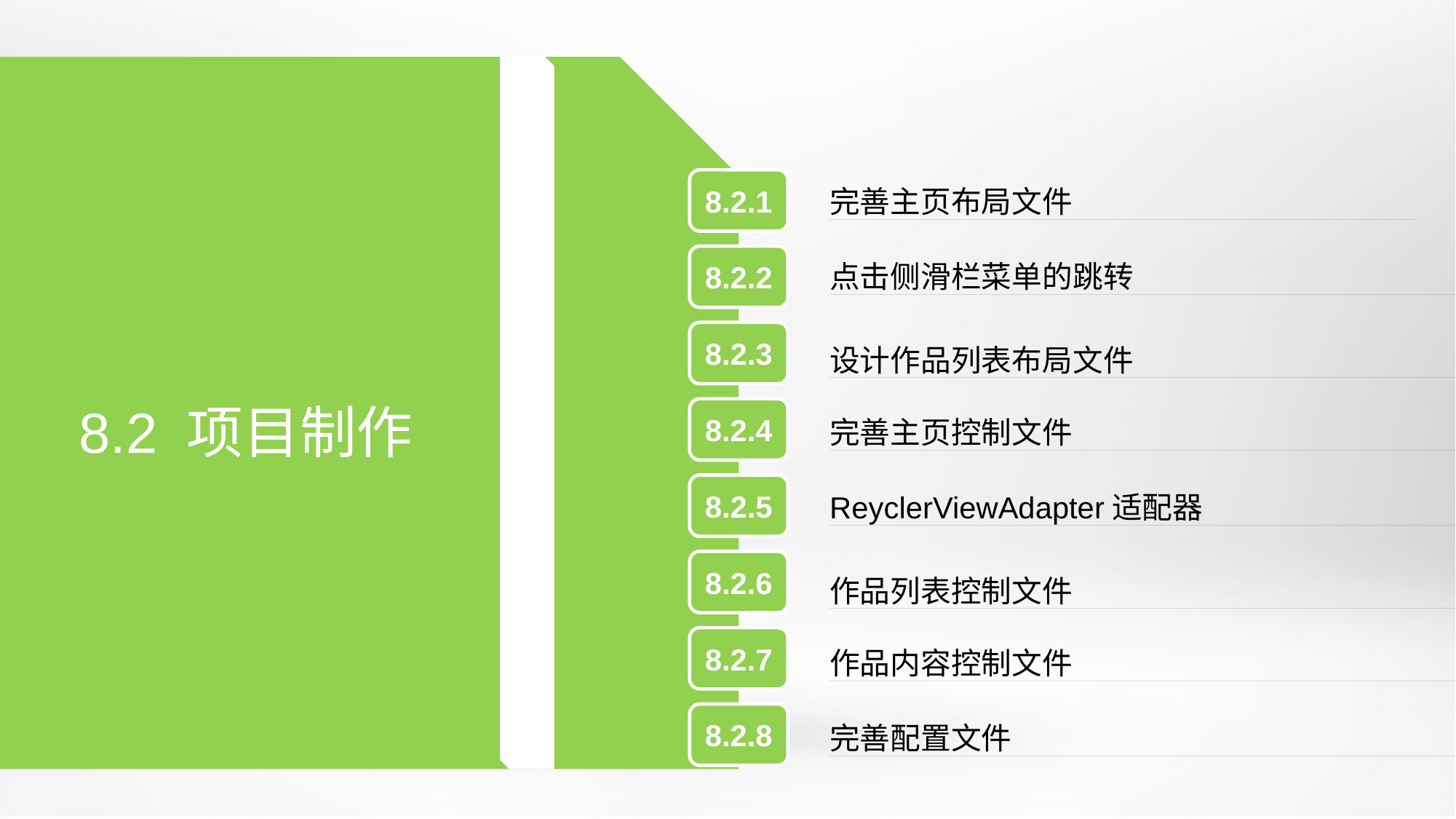

8.2.1
完善主页布局文件
8.2.2
点击侧滑栏菜单的跳转
8.2.3
设计作品列表布局文件
8.2 项目制作
8.2.4
完善主页控制文件
8.2.5
ReyclerViewAdapter适配器
8.2.6
作品列表控制文件
8.2.7
作品内容控制文件
8.2.8
完善配置文件